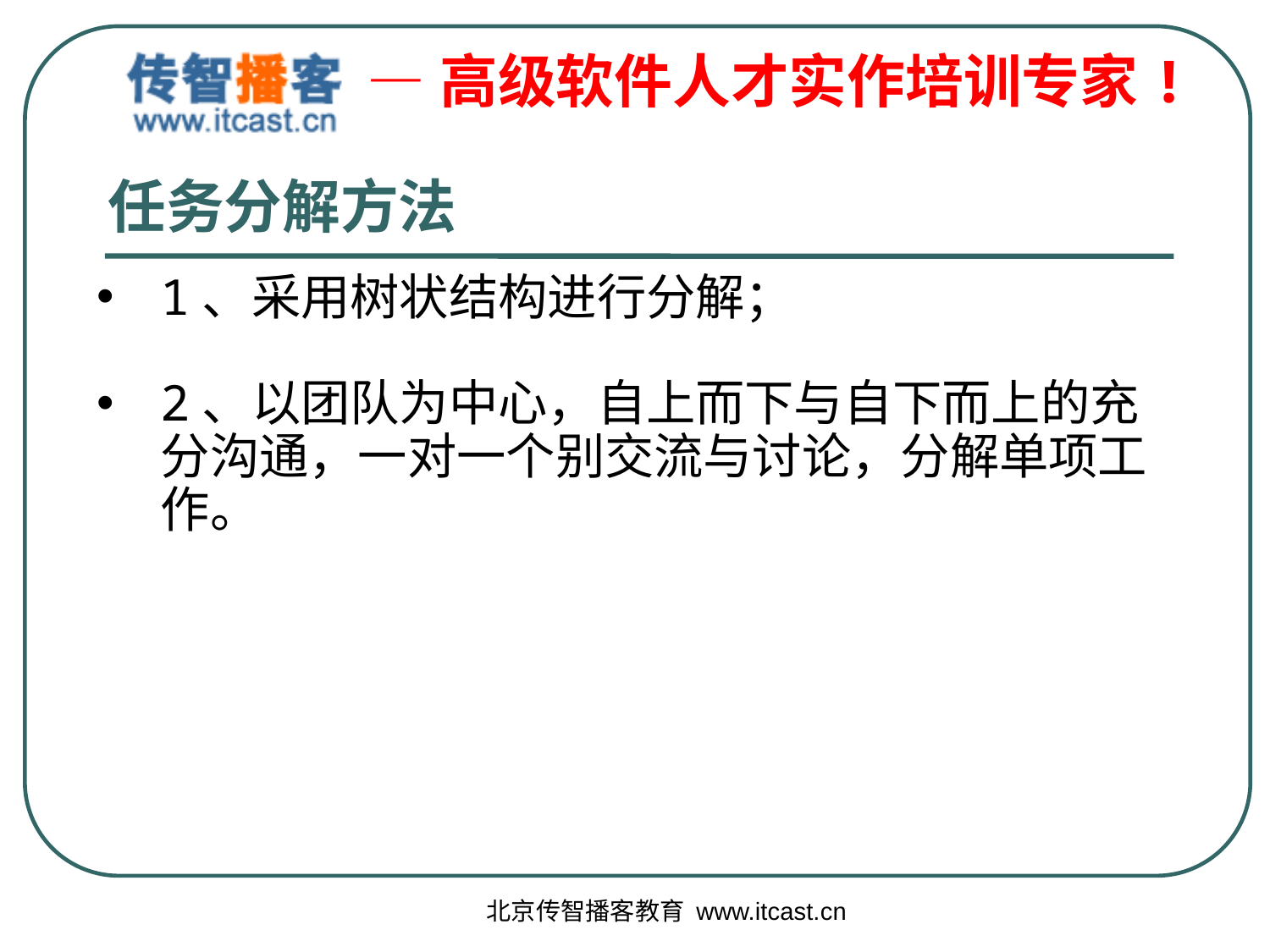

# 任务分解方法
1、采用树状结构进行分解；

2、以团队为中心，自上而下与自下而上的充分沟通，一对一个别交流与讨论，分解单项工作。
北京传智播客教育 www.itcast.cn